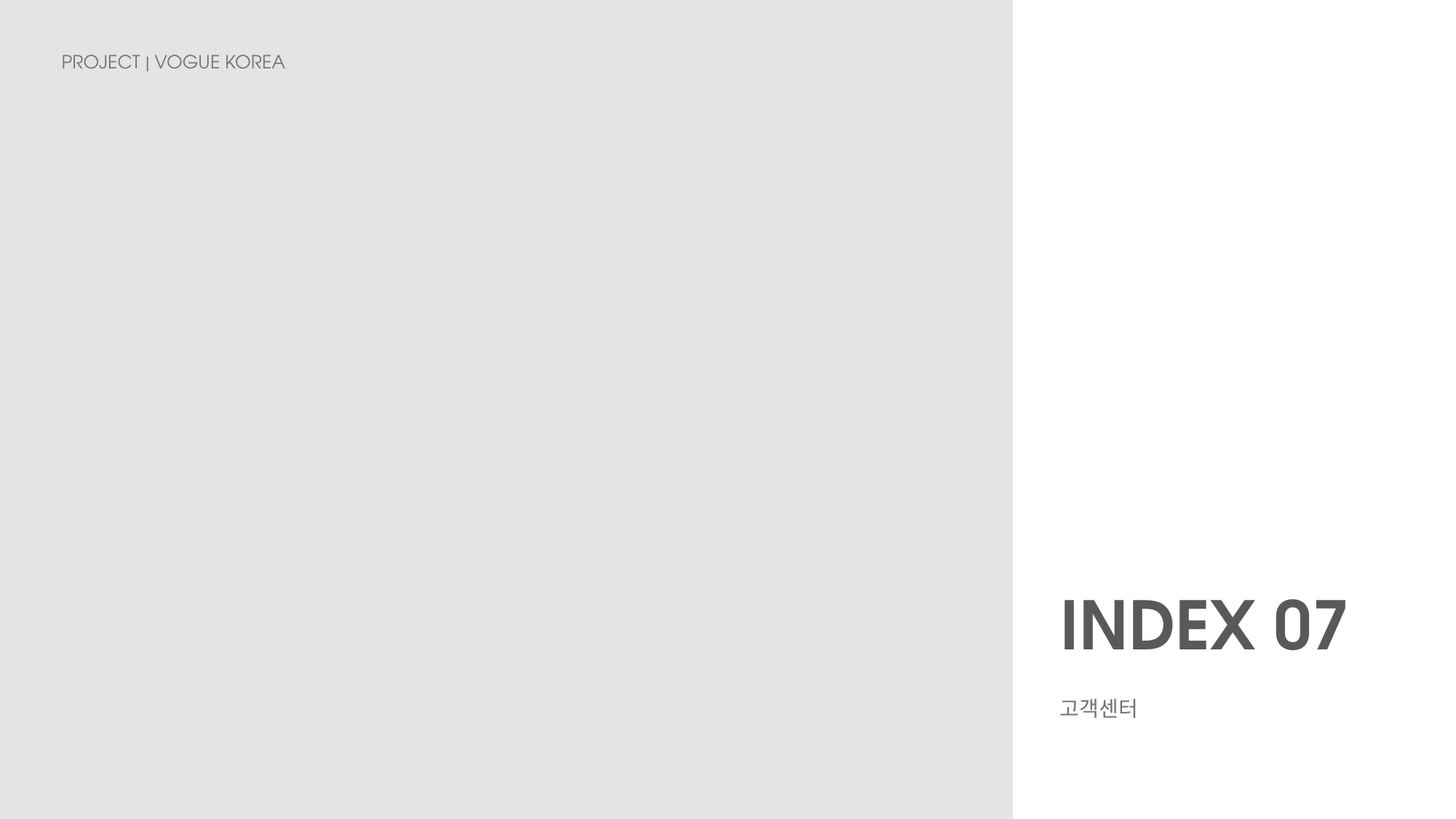

PROJECT | VOGUE KOREA
INDEX 07
고객센터